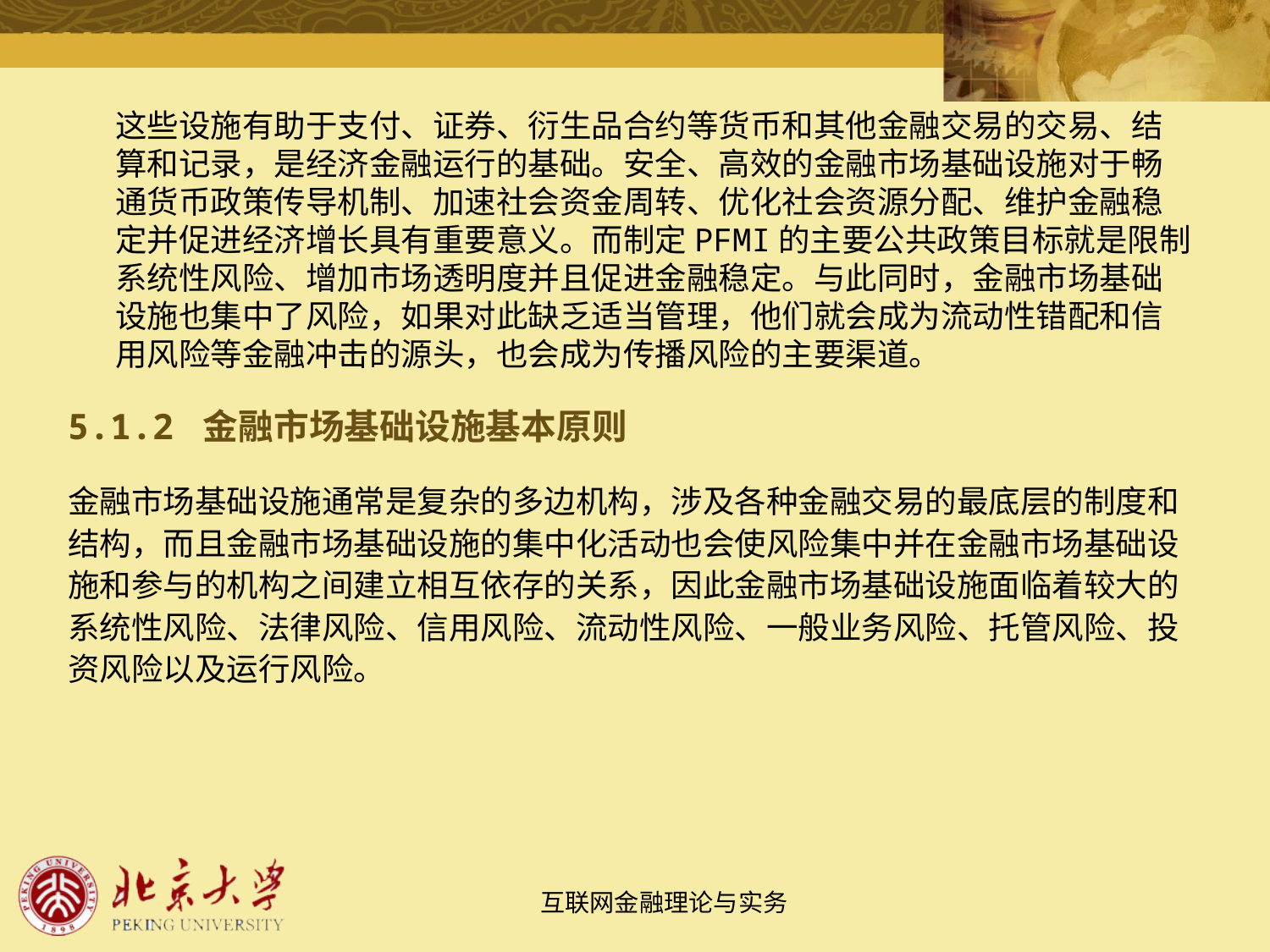

这些设施有助于支付、证券、衍生品合约等货币和其他金融交易的交易、结算和记录，是经济金融运行的基础。安全、高效的金融市场基础设施对于畅通货币政策传导机制、加速社会资金周转、优化社会资源分配、维护金融稳定并促进经济增长具有重要意义。而制定PFMI的主要公共政策目标就是限制系统性风险、增加市场透明度并且促进金融稳定。与此同时，金融市场基础设施也集中了风险，如果对此缺乏适当管理，他们就会成为流动性错配和信用风险等金融冲击的源头，也会成为传播风险的主要渠道。
5.1.2 金融市场基础设施基本原则
金融市场基础设施通常是复杂的多边机构，涉及各种金融交易的最底层的制度和结构，而且金融市场基础设施的集中化活动也会使风险集中并在金融市场基础设施和参与的机构之间建立相互依存的关系，因此金融市场基础设施面临着较大的系统性风险、法律风险、信用风险、流动性风险、一般业务风险、托管风险、投资风险以及运行风险。